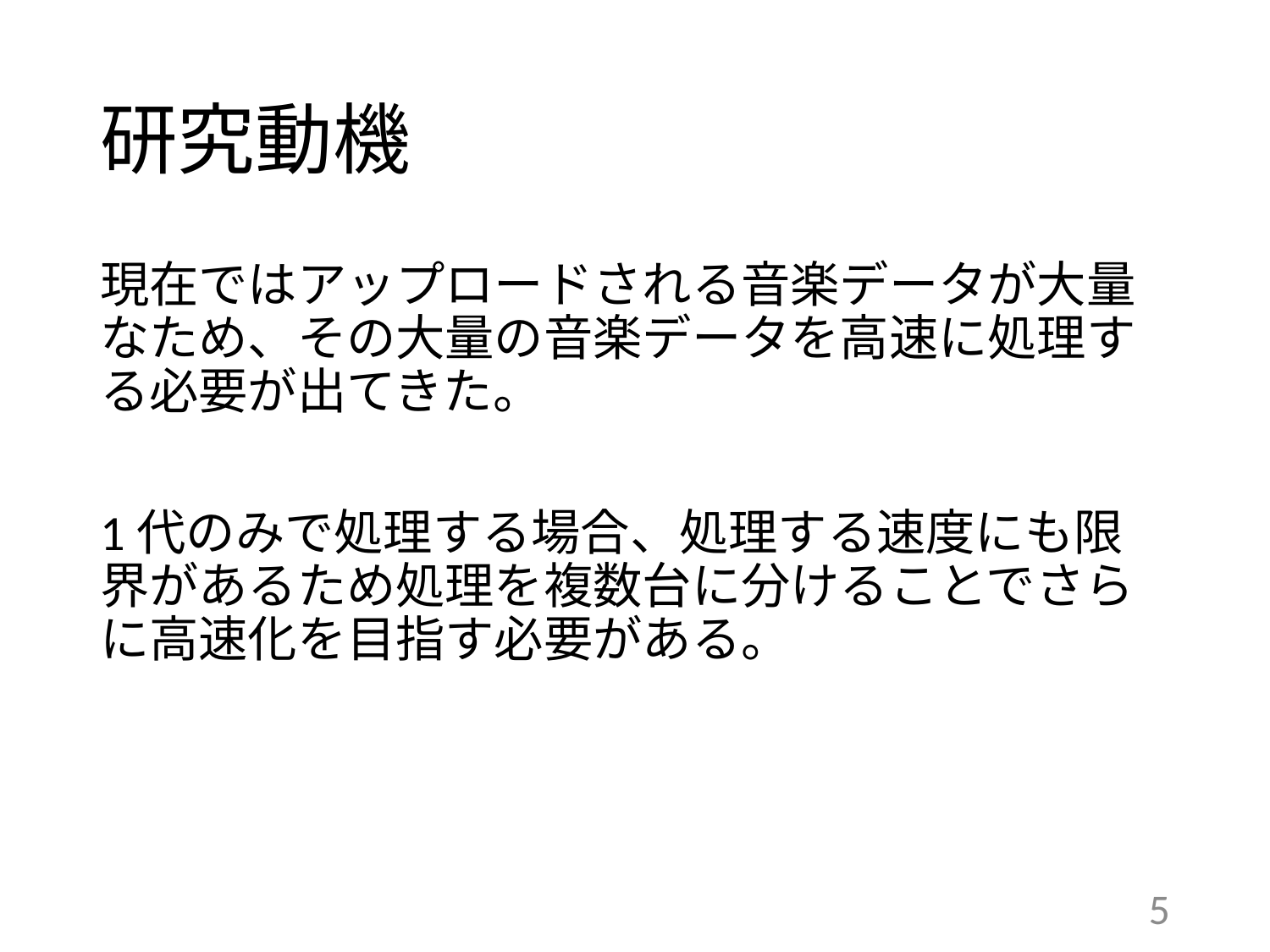

# 研究動機
現在ではアップロードされる音楽データが大量なため、その大量の音楽データを高速に処理する必要が出てきた。

1代のみで処理する場合、処理する速度にも限界があるため処理を複数台に分けることでさらに高速化を目指す必要がある。

5